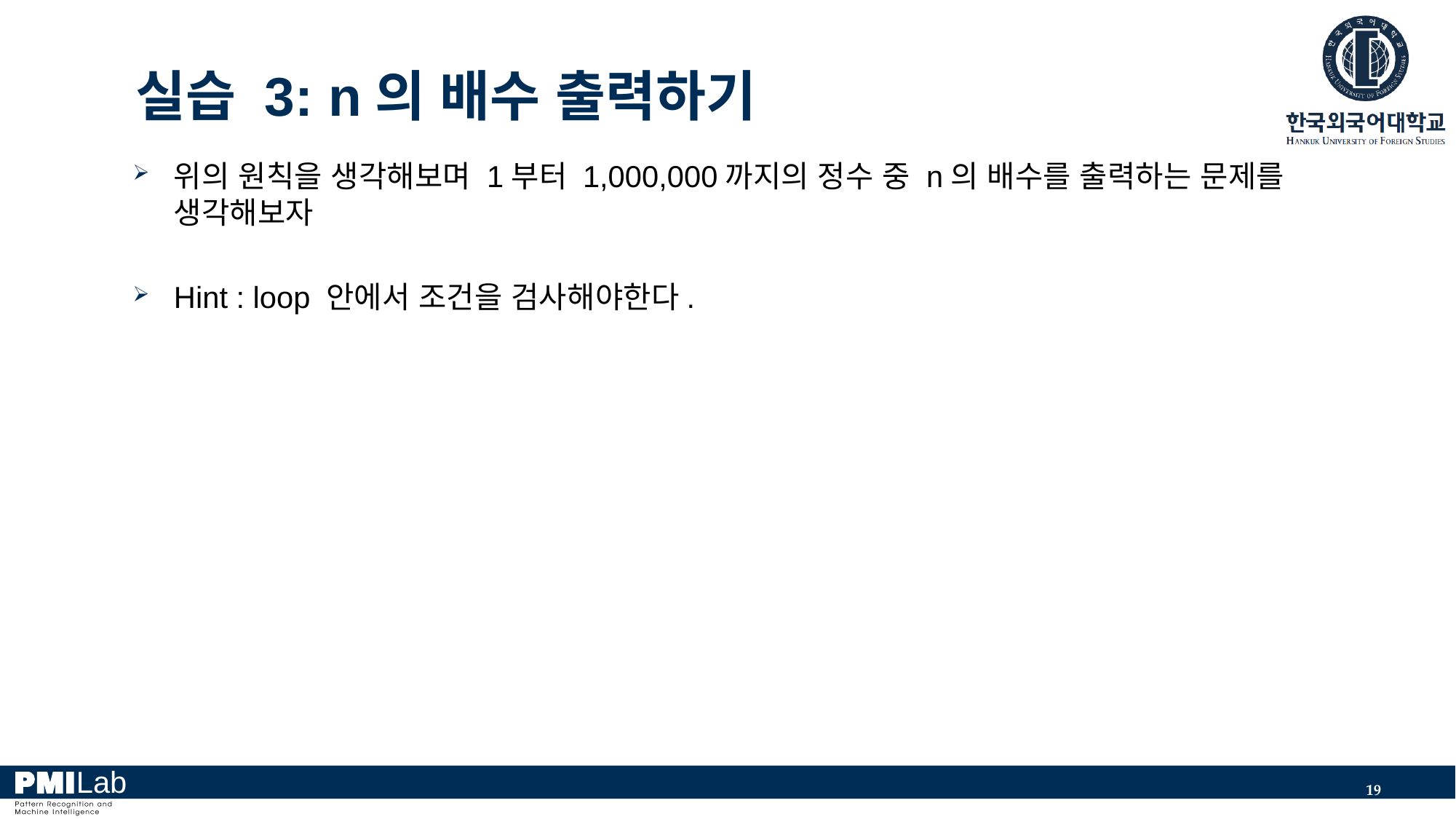

# 실습 3: n의 배수 출력하기
위의 원칙을 생각해보며 1부터 1,000,000까지의 정수 중 n의 배수를 출력하는 문제를
생각해보자

Hint : loop 안에서 조건을 검사해야한다.
19